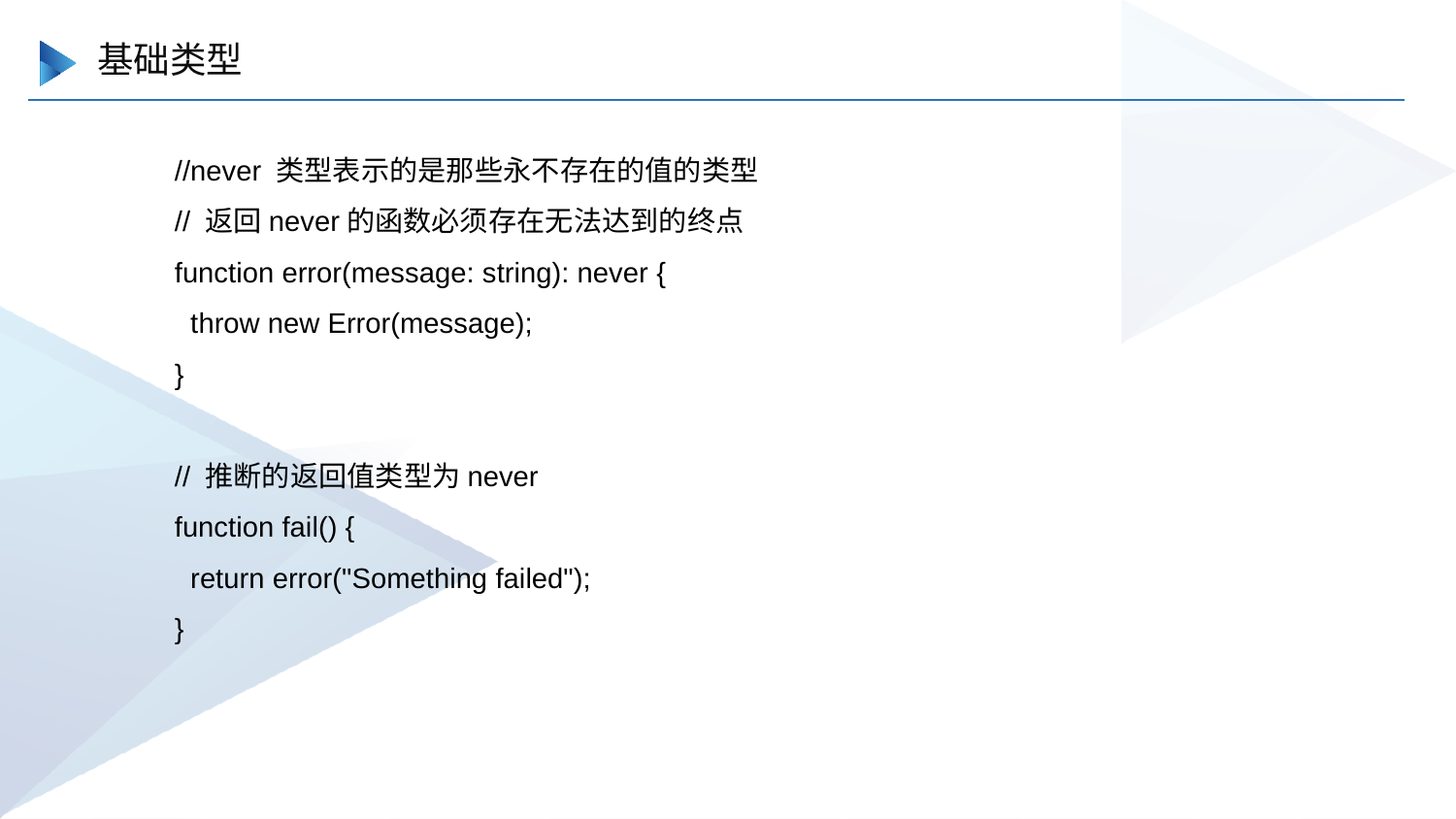

基础类型
//never 类型表示的是那些永不存在的值的类型
// 返回never的函数必须存在无法达到的终点
function error(message: string): never {
  throw new Error(message);
}

// 推断的返回值类型为never
function fail() {
  return error("Something failed");
}